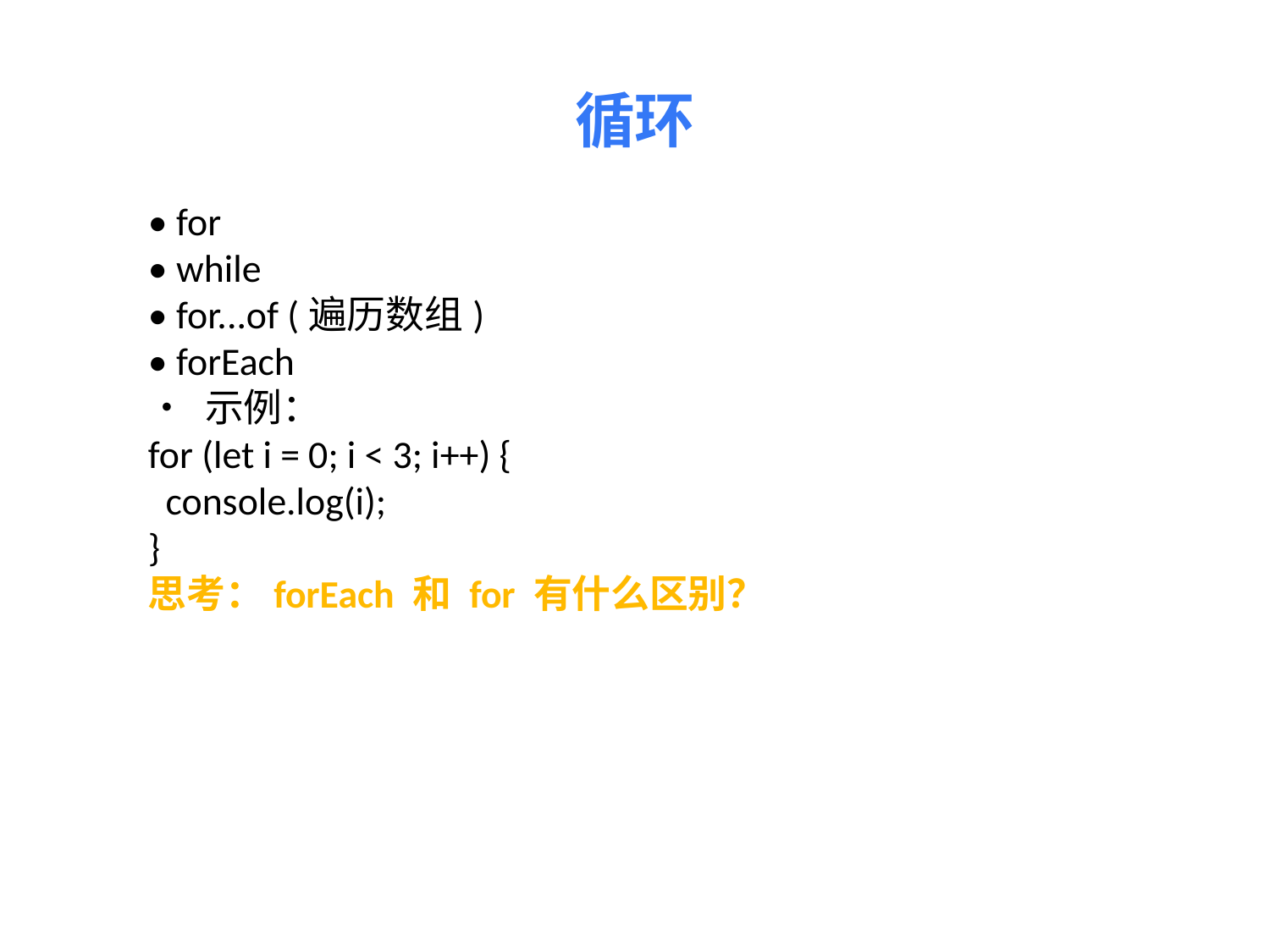

循环

• for
• while
• for...of (遍历数组)
• forEach
• 示例：
for (let i = 0; i < 3; i++) {
  console.log(i);
}
思考：forEach 和 for 有什么区别？